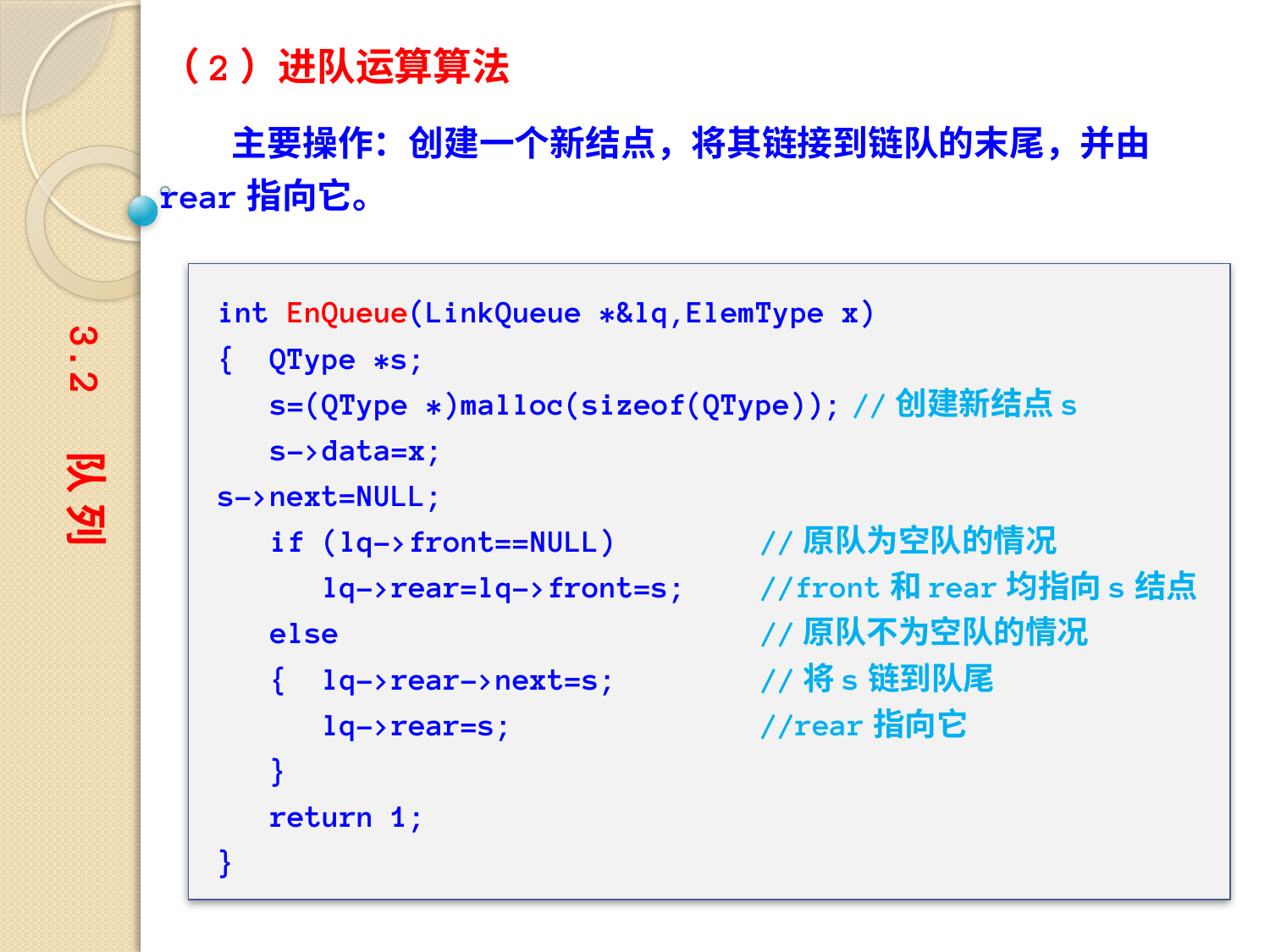

（2）进队运算算法
　　主要操作：创建一个新结点，将其链接到链队的末尾，并由rear指向它。
int EnQueue(LinkQueue *&lq,ElemType x)
{  QType *s;
   s=(QType *)malloc(sizeof(QType));	//创建新结点s
   s->data=x;
s->next=NULL;
   if (lq->front==NULL)	  //原队为空队的情况
      lq->rear=lq->front=s;	  //front和rear均指向s结点
   else				  //原队不为空队的情况
   {  lq->rear->next=s;	  //将s链到队尾
      lq->rear=s;		  //rear指向它
   }
   return 1;
}
3.2  队 列